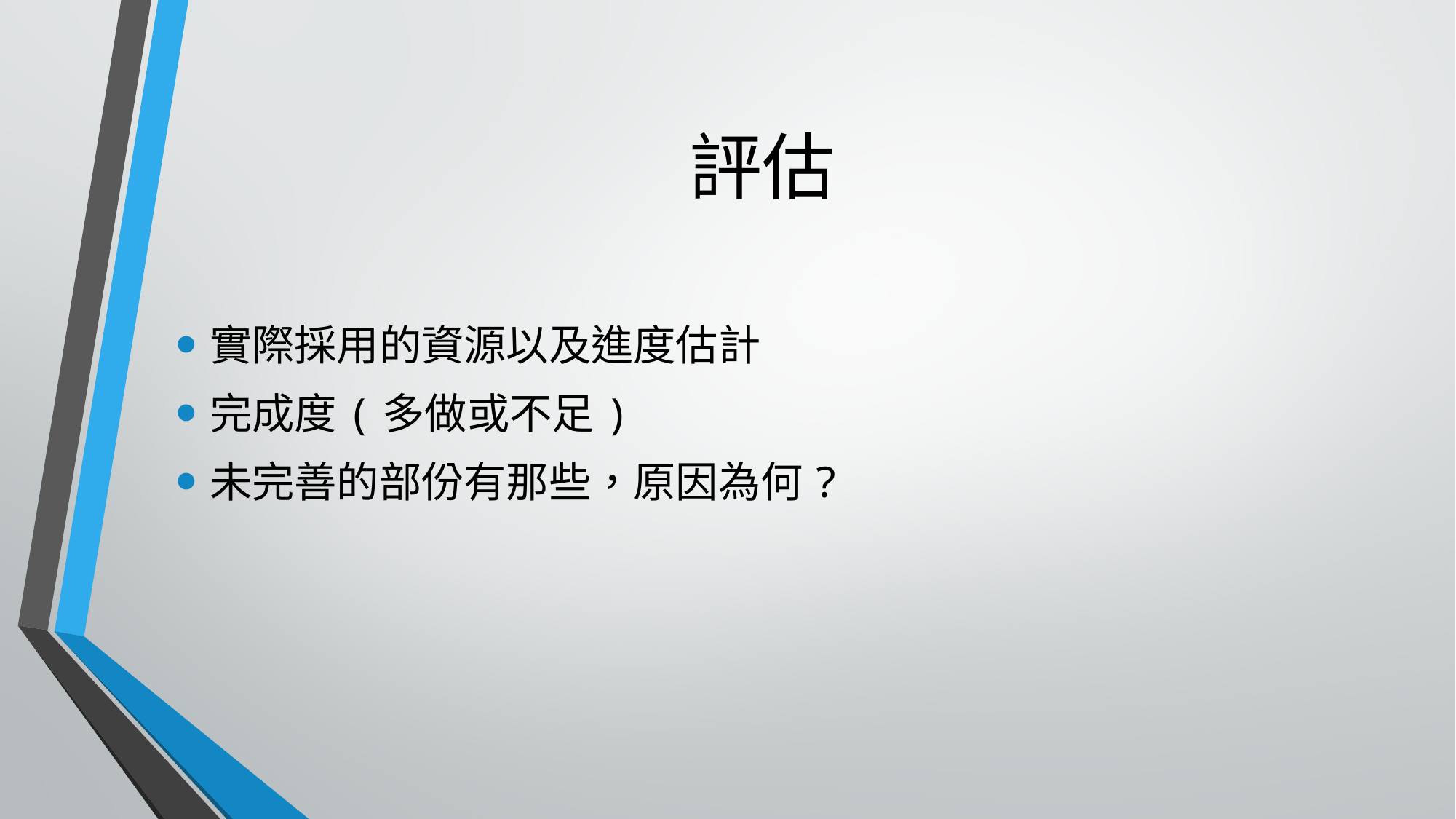

# 評估
實際採用的資源以及進度估計
完成度(多做或不足)
未完善的部份有那些，原因為何?